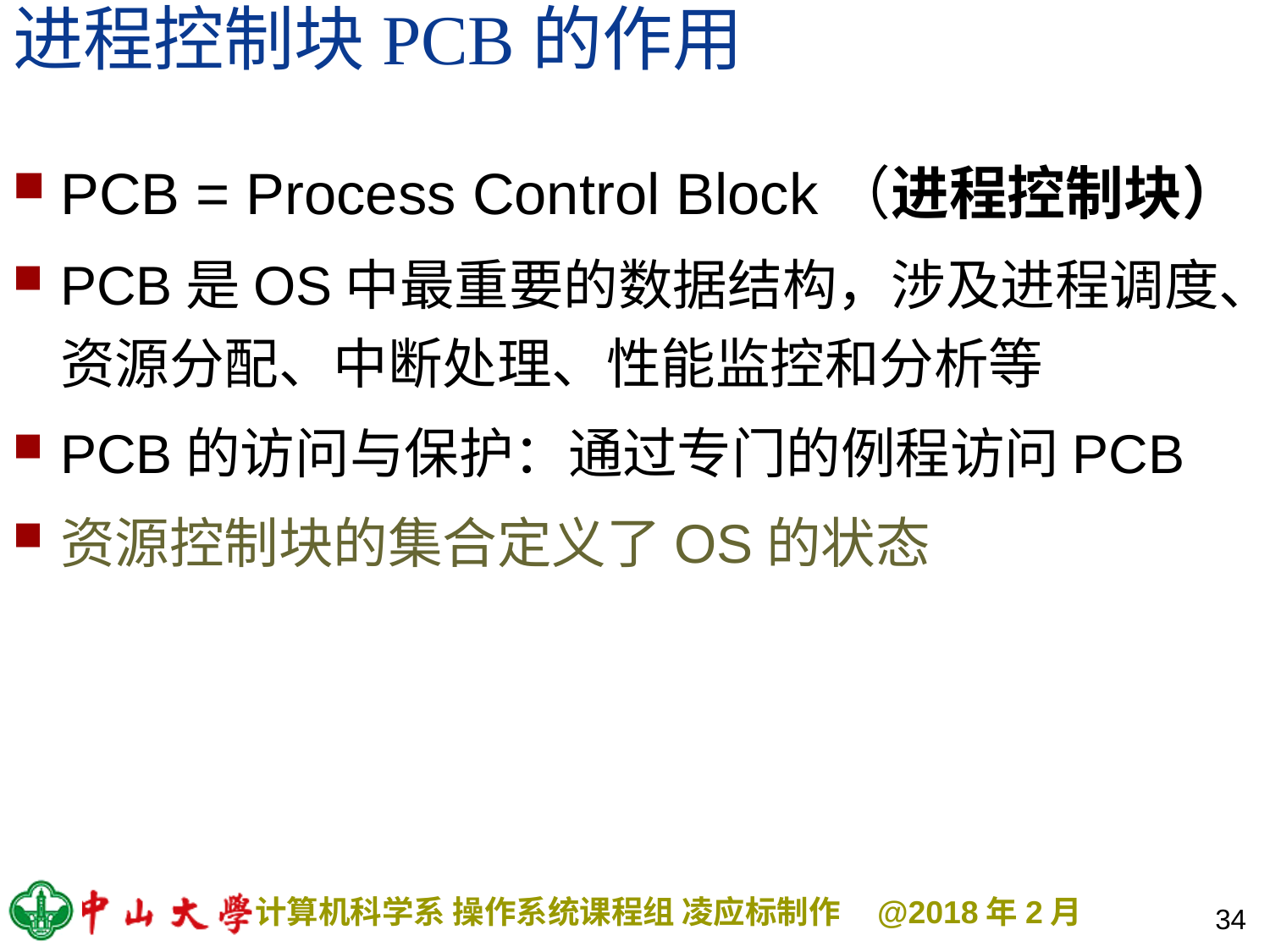

# 进程控制块PCB的作用
PCB = Process Control Block（进程控制块）
PCB是OS中最重要的数据结构，涉及进程调度、资源分配、中断处理、性能监控和分析等
PCB的访问与保护：通过专门的例程访问PCB
资源控制块的集合定义了OS的状态
34